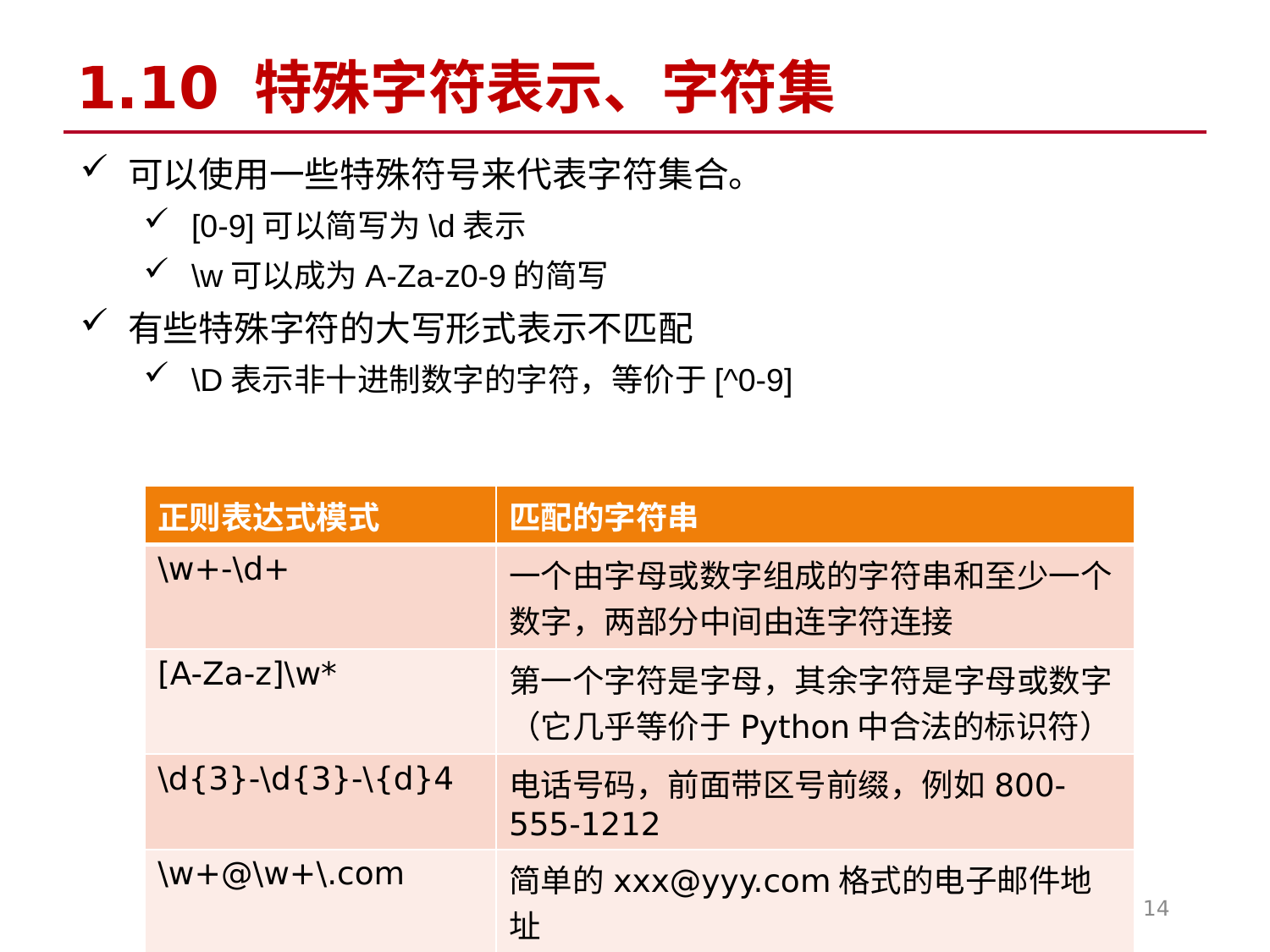

# 1.10 特殊字符表示、字符集
可以使用一些特殊符号来代表字符集合。
[0-9]可以简写为\d表示
\w可以成为A-Za-z0-9的简写
有些特殊字符的大写形式表示不匹配
\D表示非十进制数字的字符，等价于[^0-9]
| 正则表达式模式 | 匹配的字符串 |
| --- | --- |
| \w+-\d+ | 一个由字母或数字组成的字符串和至少一个数字，两部分中间由连字符连接 |
| [A-Za-z]\w\* | 第一个字符是字母，其余字符是字母或数字（它几乎等价于Python中合法的标识符） |
| \d{3}-\d{3}-\{d}4 | 电话号码，前面带区号前缀，例如800-555-1212 |
| \w+@\w+\.com | 简单的xxx@yyy.com格式的电子邮件地址 |
14